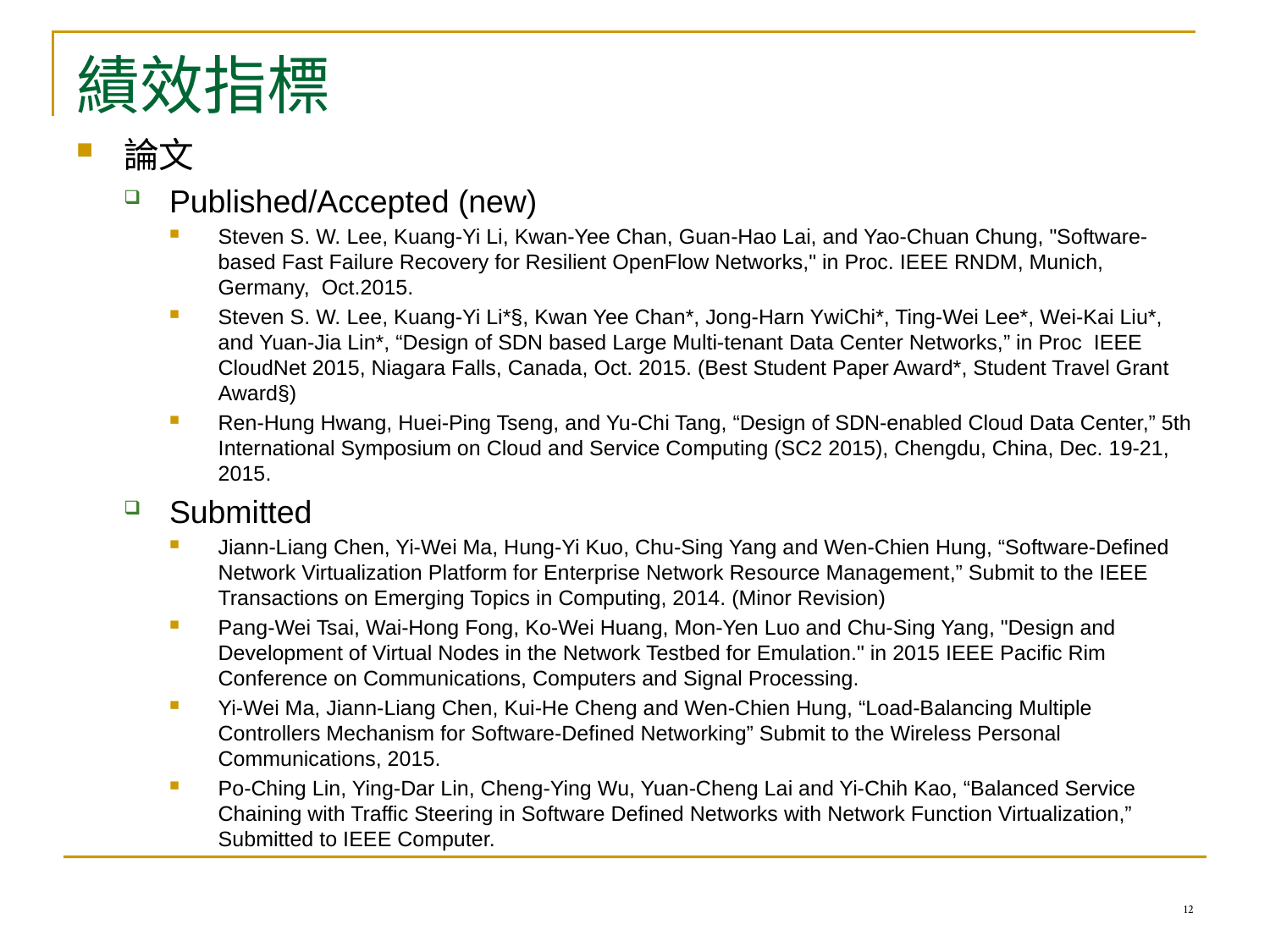

# 績效指標
論文
Published/Accepted (new)
Steven S. W. Lee, Kuang-Yi Li, Kwan-Yee Chan, Guan-Hao Lai, and Yao-Chuan Chung, "Software-based Fast Failure Recovery for Resilient OpenFlow Networks," in Proc. IEEE RNDM, Munich, Germany,  Oct.2015.
Steven S. W. Lee, Kuang-Yi Li*§, Kwan Yee Chan*, Jong-Harn YwiChi*, Ting-Wei Lee*, Wei-Kai Liu*, and Yuan-Jia Lin*, “Design of SDN based Large Multi-tenant Data Center Networks,” in Proc  IEEE CloudNet 2015, Niagara Falls, Canada, Oct. 2015. (Best Student Paper Award*, Student Travel Grant Award§)
Ren-Hung Hwang, Huei-Ping Tseng, and Yu-Chi Tang, “Design of SDN-enabled Cloud Data Center,” 5th International Symposium on Cloud and Service Computing (SC2 2015), Chengdu, China, Dec. 19-21, 2015.
Submitted
Jiann-Liang Chen, Yi-Wei Ma, Hung-Yi Kuo, Chu-Sing Yang and Wen-Chien Hung, “Software-Defined Network Virtualization Platform for Enterprise Network Resource Management,” Submit to the IEEE Transactions on Emerging Topics in Computing, 2014. (Minor Revision)
Pang-Wei Tsai, Wai-Hong Fong, Ko-Wei Huang, Mon-Yen Luo and Chu-Sing Yang, "Design and Development of Virtual Nodes in the Network Testbed for Emulation." in 2015 IEEE Pacific Rim Conference on Communications, Computers and Signal Processing.
Yi-Wei Ma, Jiann-Liang Chen, Kui-He Cheng and Wen-Chien Hung, “Load-Balancing Multiple Controllers Mechanism for Software-Defined Networking” Submit to the Wireless Personal Communications, 2015.
Po-Ching Lin, Ying-Dar Lin, Cheng-Ying Wu, Yuan-Cheng Lai and Yi-Chih Kao, “Balanced Service Chaining with Traffic Steering in Software Defined Networks with Network Function Virtualization,” Submitted to IEEE Computer.

12